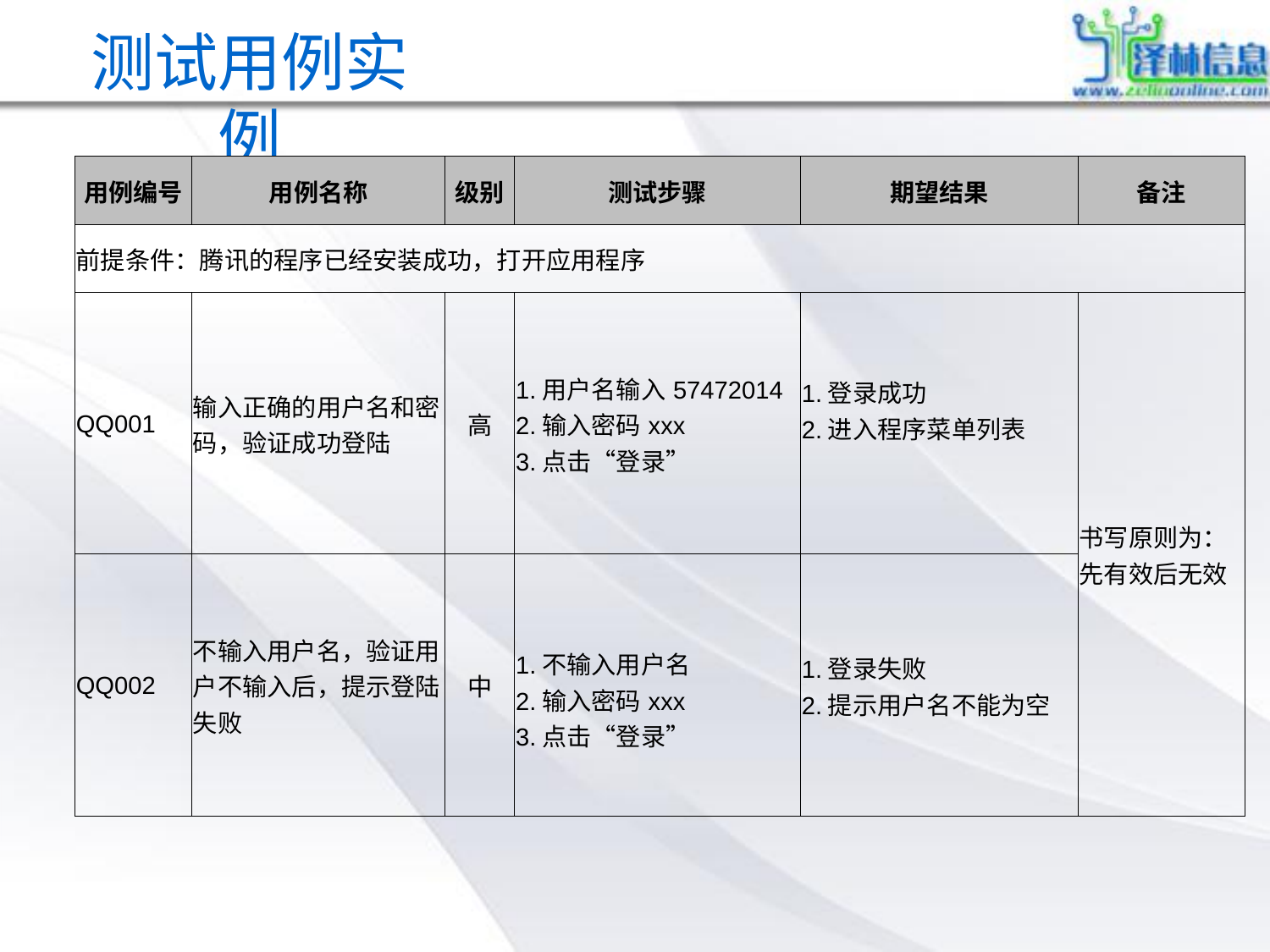

# 测试用例实例
| 用例编号 | 用例名称 | 级别 | 测试步骤 | 期望结果 | 备注 |
| --- | --- | --- | --- | --- | --- |
| 前提条件：腾讯的程序已经安装成功，打开应用程序 |  |  |  |  |  |
| QQ001 | 输入正确的用户名和密码，验证成功登陆 | 高 | 1.用户名输入57472014 2.输入密码xxx 3.点击“登录” | 1.登录成功 2.进入程序菜单列表 | 书写原则为：先有效后无效 |
| QQ002 | 不输入用户名，验证用户不输入后，提示登陆失败 | 中 | 1.不输入用户名 2.输入密码xxx 3.点击“登录” | 1.登录失败 2.提示用户名不能为空 |  |